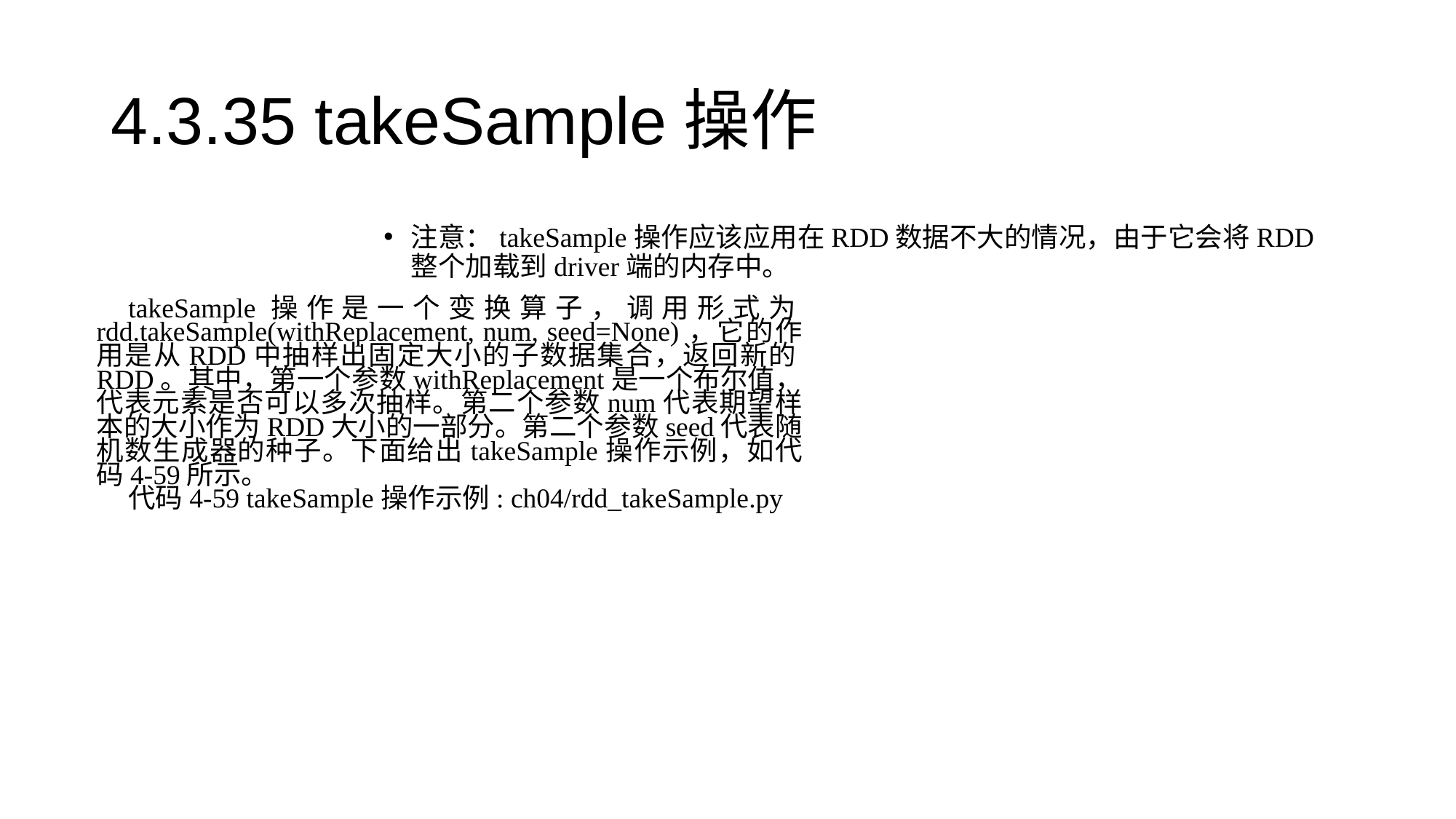

# 4.3.35 takeSample操作
注意：takeSample操作应该应用在RDD数据不大的情况，由于它会将RDD整个加载到driver端的内存中。
takeSample操作是一个变换算子，调用形式为rdd.takeSample(withReplacement, num, seed=None)，它的作用是从RDD中抽样出固定大小的子数据集合，返回新的RDD。其中，第一个参数withReplacement是一个布尔值，代表元素是否可以多次抽样。第二个参数num代表期望样本的大小作为RDD大小的一部分。第二个参数seed代表随机数生成器的种子。下面给出takeSample操作示例，如代码4-59所示。
代码4-59 takeSample操作示例: ch04/rdd_takeSample.py